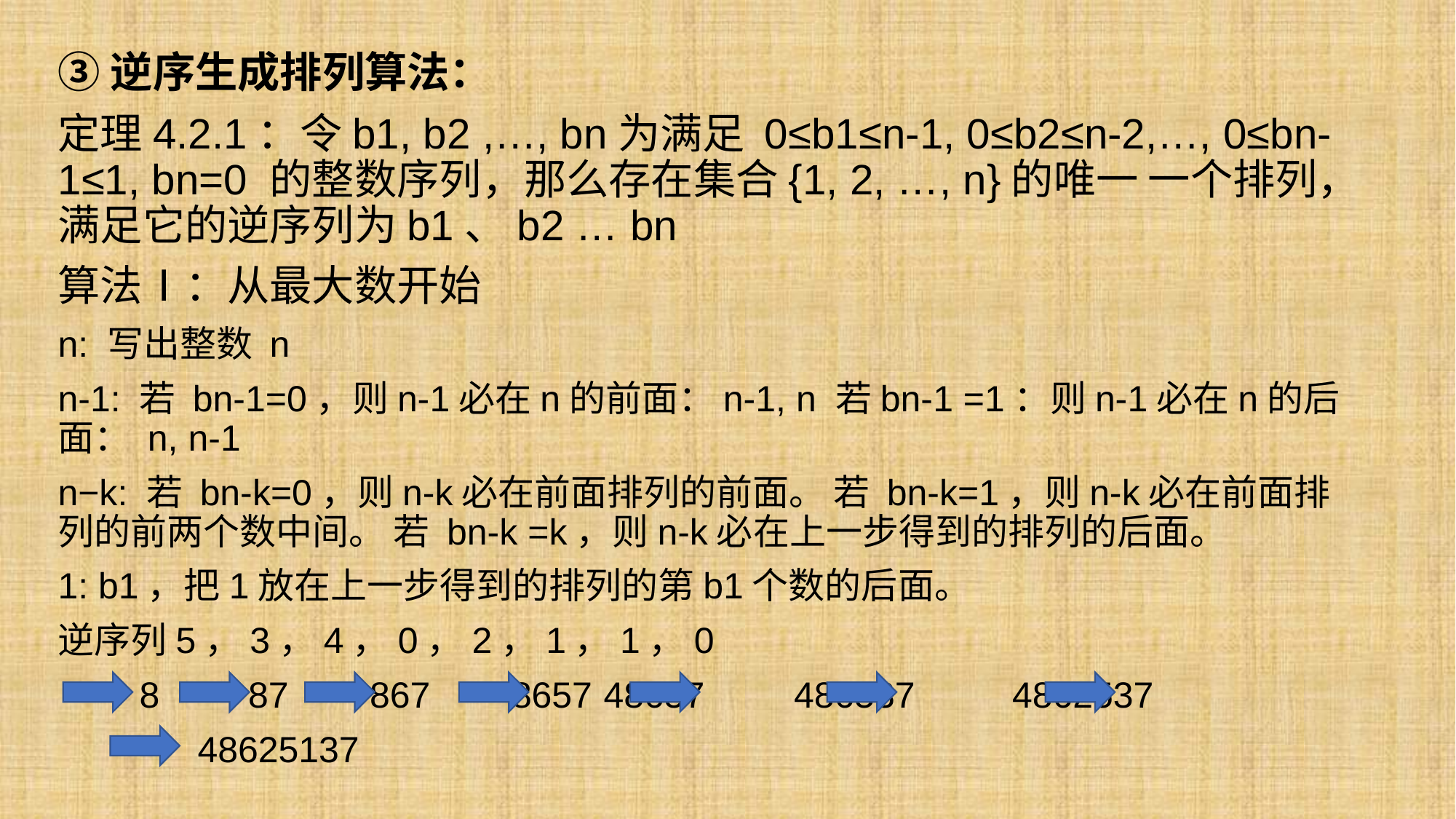

③逆序生成排列算法：
定理4.2.1：令b1, b2 ,…, bn为满足 0≤b1≤n-1, 0≤b2≤n-2,…, 0≤bn-1≤1, bn=0 的整数序列，那么存在集合{1, 2, …, n}的唯一 一个排列，满足它的逆序列为b1、b2 … bn
算法Ⅰ：从最大数开始
n: 写出整数 n
n-1: 若 bn-1=0，则n-1必在n的前面：n-1, n 若bn-1 =1：则n-1必在n的后面： n, n-1
n−k: 若 bn-k=0，则n-k必在前面排列的前面。 若 bn-k=1，则n-k必在前面排列的前两个数中间。 若 bn-k =k，则n-k必在上一步得到的排列的后面。
1: b1，把1放在上一步得到的排列的第b1个数的后面。
逆序列5，3，4，0，2，1，1，0
        8	        87        867        8657	48657	        486537	        4862537
   	   48625137